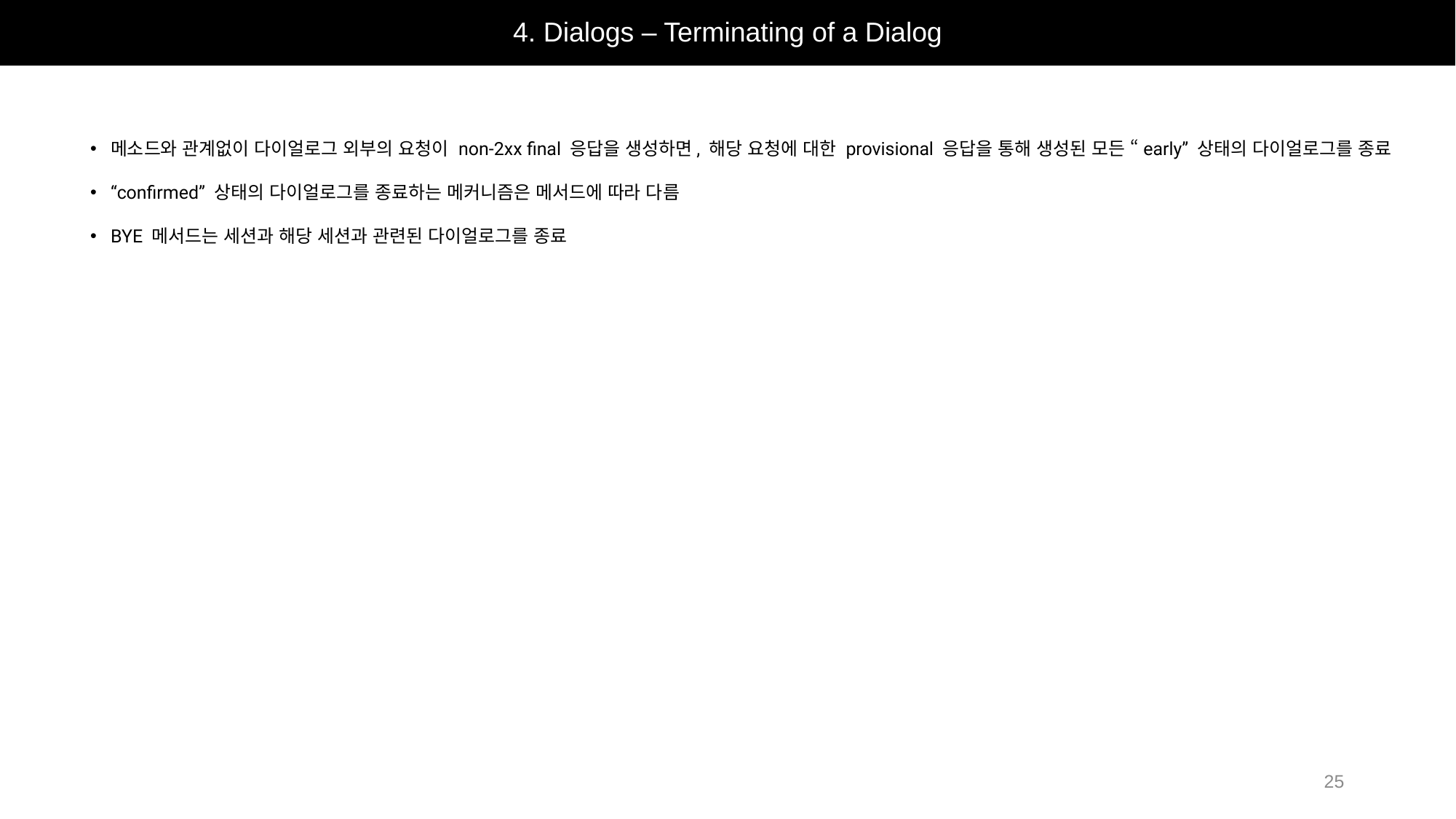

# 4. Dialogs – Terminating of a Dialog
메소드와 관계없이 다이얼로그 외부의 요청이 non-2xx final 응답을 생성하면, 해당 요청에 대한 provisional 응답을 통해 생성된 모든 “early” 상태의 다이얼로그를 종료
“confirmed” 상태의 다이얼로그를 종료하는 메커니즘은 메서드에 따라 다름
BYE 메서드는 세션과 해당 세션과 관련된 다이얼로그를 종료
25